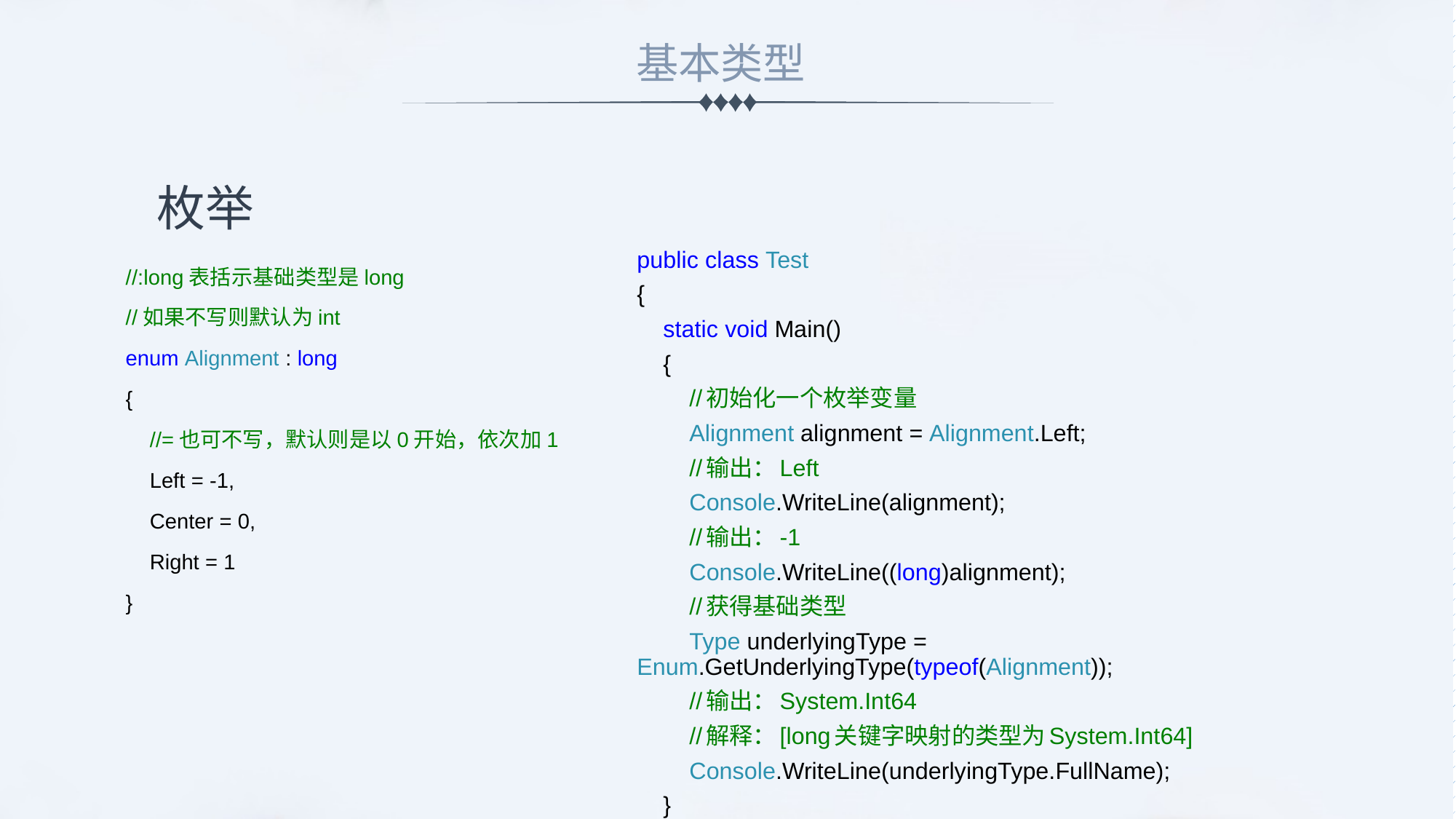

枚举
public class Test
{
    static void Main()
    {
        //初始化一个枚举变量
        Alignment alignment = Alignment.Left;
        //输出：Left
        Console.WriteLine(alignment);
        //输出：-1
        Console.WriteLine((long)alignment);
        //获得基础类型
        Type underlyingType = Enum.GetUnderlyingType(typeof(Alignment));
        //输出：System.Int64
        //解释：[long关键字映射的类型为System.Int64]
        Console.WriteLine(underlyingType.FullName);
    }
}

//:long表括示基础类型是long
//如果不写则默认为int
enum Alignment : long
{
    //=也可不写，默认则是以0开始，依次加1
    Left = -1,
    Center = 0,
    Right = 1
}